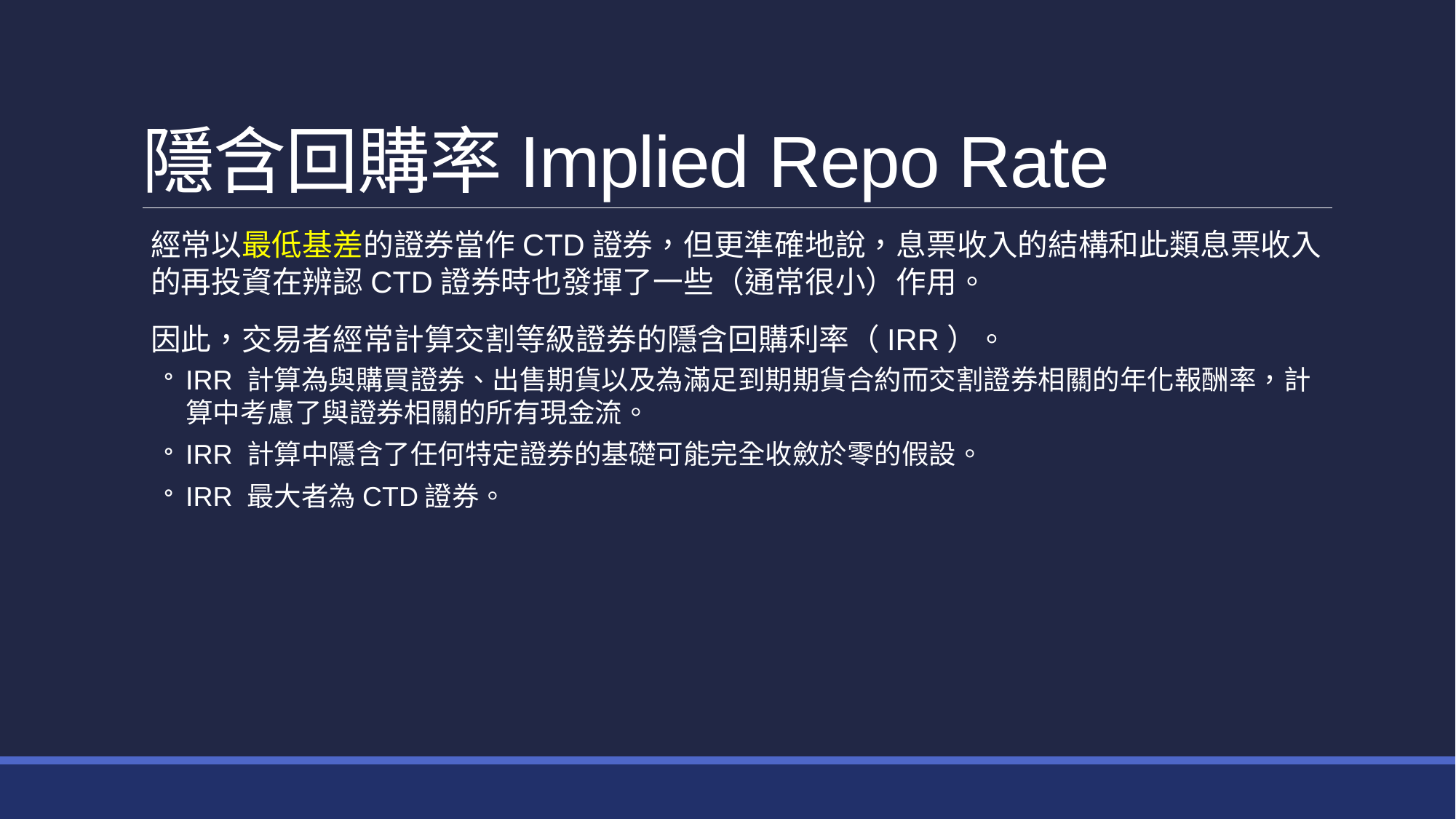

# 隱含回購率Implied Repo Rate
經常以最低基差的證券當作CTD證券，但更準確地說，息票收入的結構和此類息票收入的再投資在辨認CTD證券時也發揮了一些（通常很小）作用。
因此，交易者經常計算交割等級證券的隱含回購利率（IRR）。
IRR 計算為與購買證券、出售期貨以及為滿足到期期貨合約而交割證券相關的年化報酬率，計算中考慮了與證券相關的所有現金流。
IRR 計算中隱含了任何特定證券的基礎可能完全收斂於零的假設。
IRR 最大者為CTD證券。